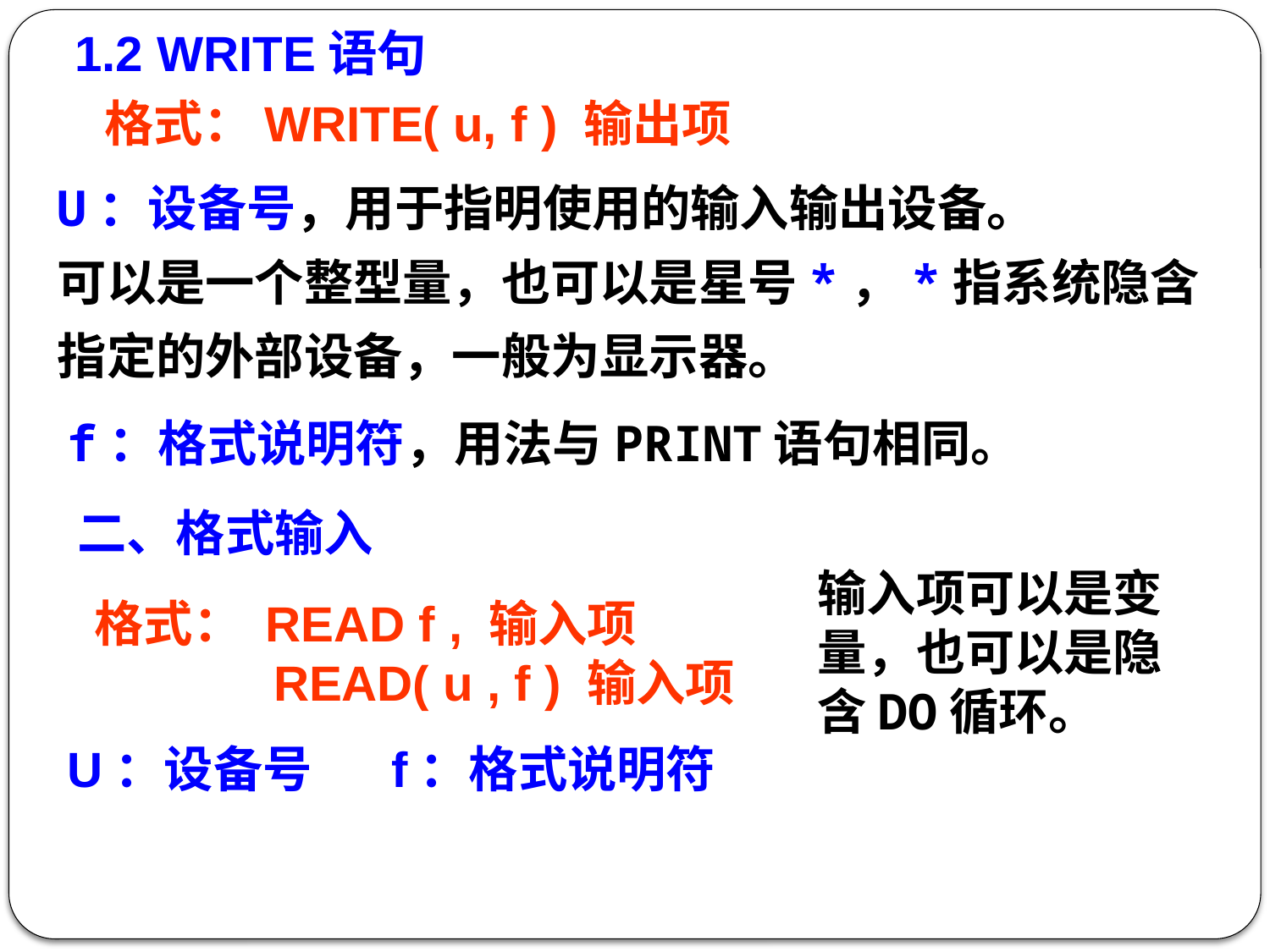

1.2 WRITE语句
格式：WRITE( u, f ) 输出项
U：设备号，用于指明使用的输入输出设备。
可以是一个整型量，也可以是星号*，*指系统隐含指定的外部设备，一般为显示器。
f：格式说明符，用法与PRINT语句相同。
二、格式输入
输入项可以是变量，也可以是隐含DO循环。
格式： READ f , 输入项
             READ( u , f ) 输入项
U：设备号      f：格式说明符